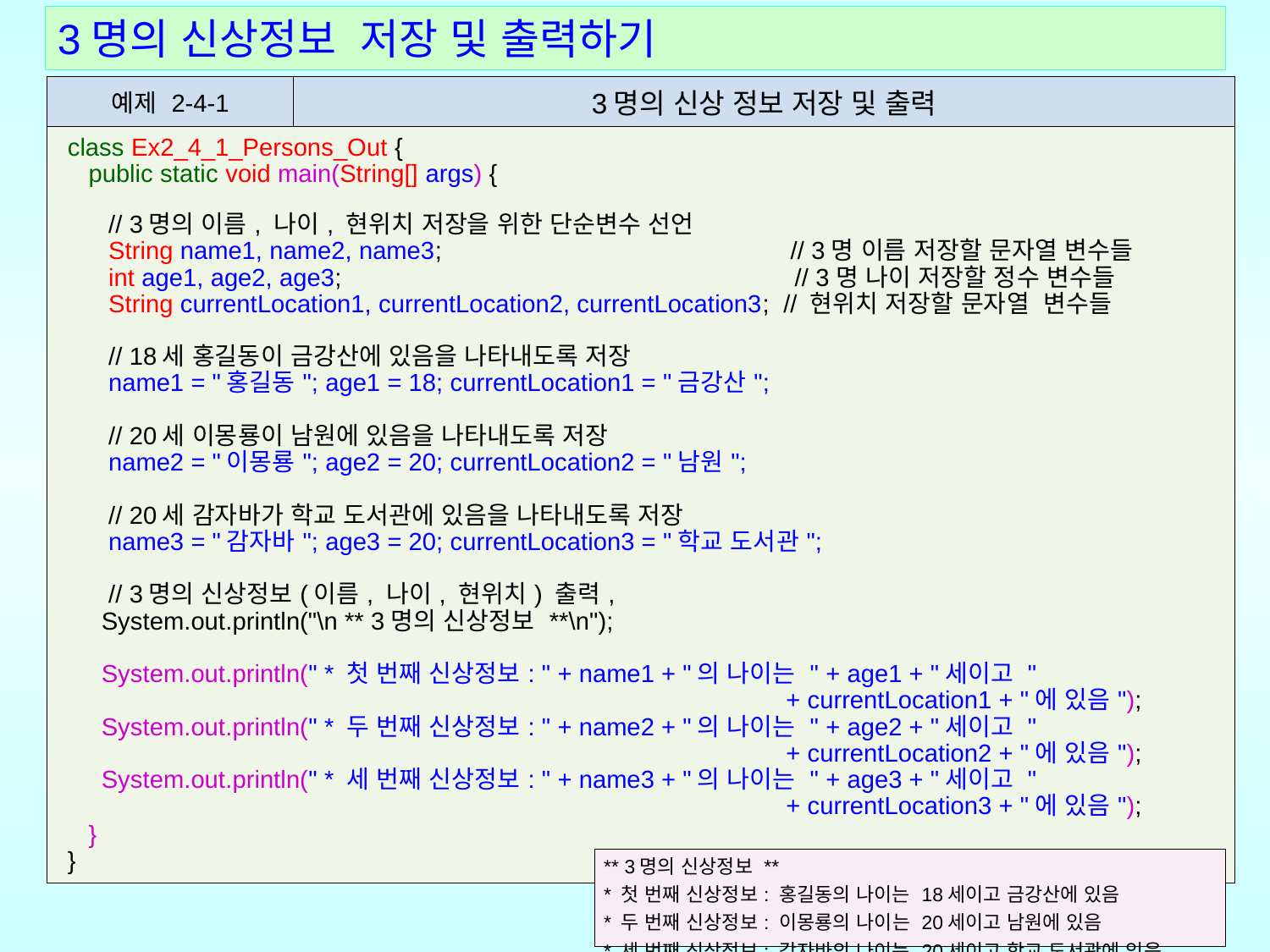

3명의 신상정보  저장 및 출력하기
| 예제 2-4-1 | 3명의 신상 정보 저장 및 출력 |
| --- | --- |
| class Ex2\_4\_1\_Persons\_Out { public static void main(String[] args) { // 3명의 이름, 나이, 현위치 저장을 위한 단순변수 선언 String name1, name2, name3; // 3명 이름 저장할 문자열 변수들 int age1, age2, age3; // 3명 나이 저장할 정수 변수들 String currentLocation1, currentLocation2, currentLocation3; // 현위치 저장할 문자열 변수들 // 18세 홍길동이 금강산에 있음을 나타내도록 저장 name1 = "홍길동"; age1 = 18; currentLocation1 = "금강산"; // 20세 이몽룡이 남원에 있음을 나타내도록 저장 name2 = "이몽룡"; age2 = 20; currentLocation2 = "남원"; // 20세 감자바가 학교 도서관에 있음을 나타내도록 저장 name3 = "감자바"; age3 = 20; currentLocation3 = "학교 도서관"; // 3명의 신상정보(이름, 나이, 현위치) 출력, System.out.println("\n \*\* 3명의 신상정보 \*\*\n"); System.out.println(" \* 첫 번째 신상정보: " + name1 + "의 나이는 " + age1 + "세이고 " + currentLocation1 + "에 있음"); System.out.println(" \* 두 번째 신상정보: " + name2 + "의 나이는 " + age2 + "세이고 " + currentLocation2 + "에 있음"); System.out.println(" \* 세 번째 신상정보: " + name3 + "의 나이는 " + age3 + "세이고 " + currentLocation3 + "에 있음"); } } |  |
| \*\* 3명의 신상정보 \*\* \* 첫 번째 신상정보: 홍길동의 나이는 18세이고 금강산에 있음 \* 두 번째 신상정보: 이몽룡의 나이는 20세이고 남원에 있음 \* 세 번째 신상정보: 감자바의 나이는 20세이고 학교 도서관에 있음 |
| --- |